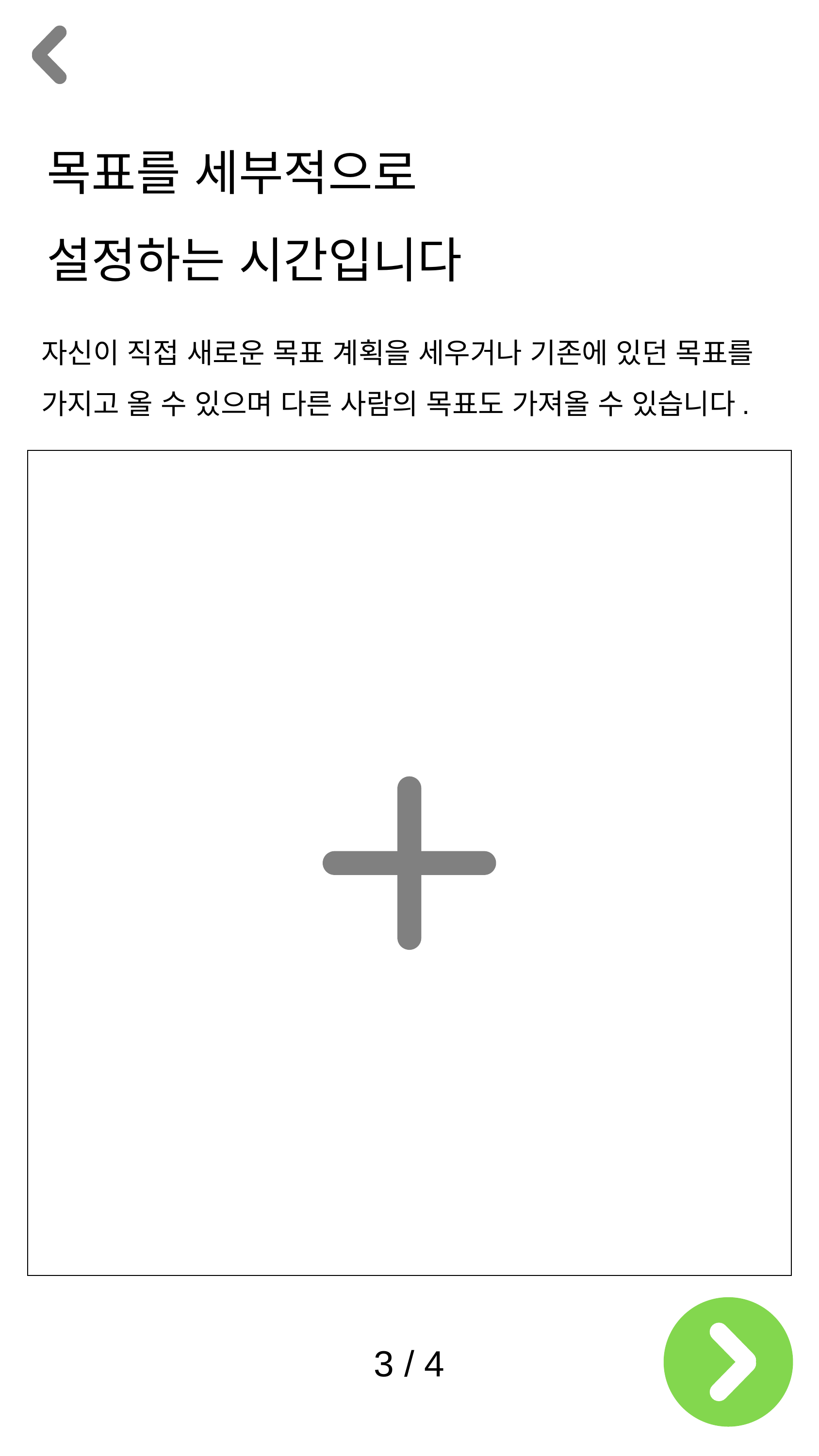

목표를 세부적으로
설정하는 시간입니다
자신이 직접 새로운 목표 계획을 세우거나 기존에 있던 목표를
가지고 올 수 있으며 다른 사람의 목표도 가져올 수 있습니다.

3 / 4